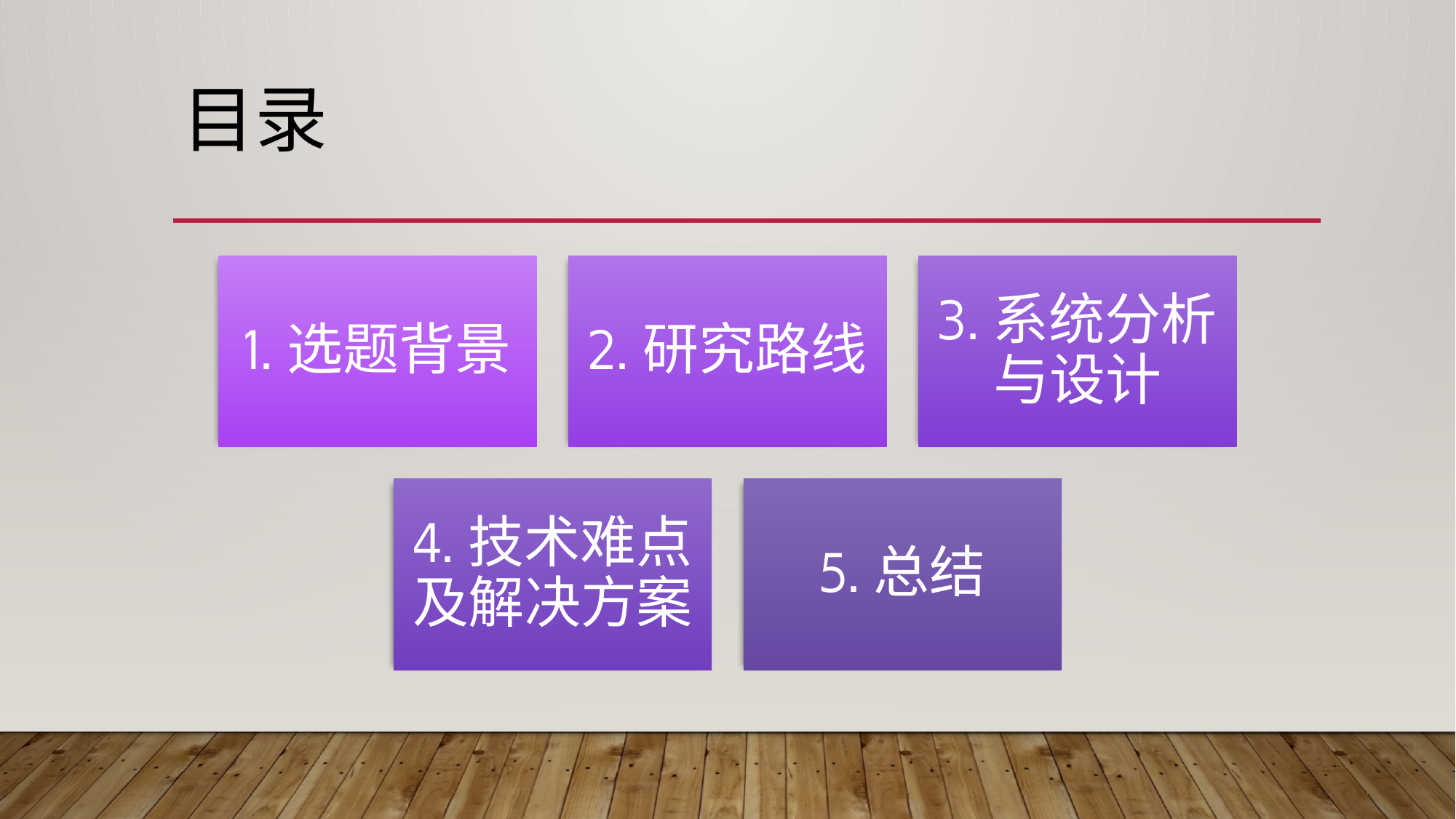

# 目录
1.选题背景
2.研究路线
3.系统分析与设计
4.技术难点及解决方案
5.总结